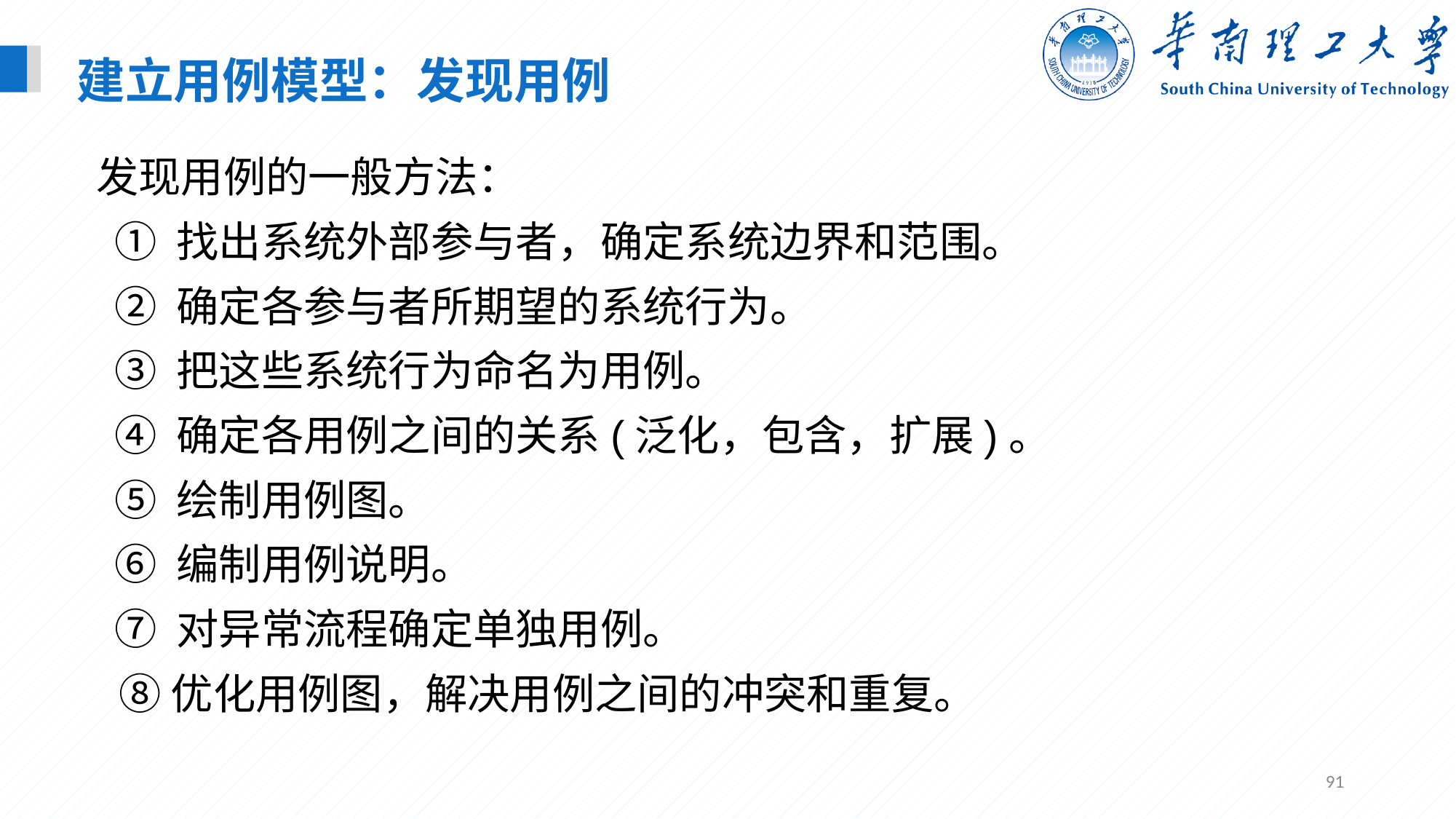

建立用例模型：发现用例
 发现用例的一般方法：
    ① 找出系统外部参与者，确定系统边界和范围。
    ② 确定各参与者所期望的系统行为。
    ③ 把这些系统行为命名为用例。
    ④ 确定各用例之间的关系(泛化，包含，扩展)。
    ⑤ 绘制用例图。
    ⑥ 编制用例说明。
    ⑦ 对异常流程确定单独用例。
　⑧ 优化用例图，解决用例之间的冲突和重复。

91